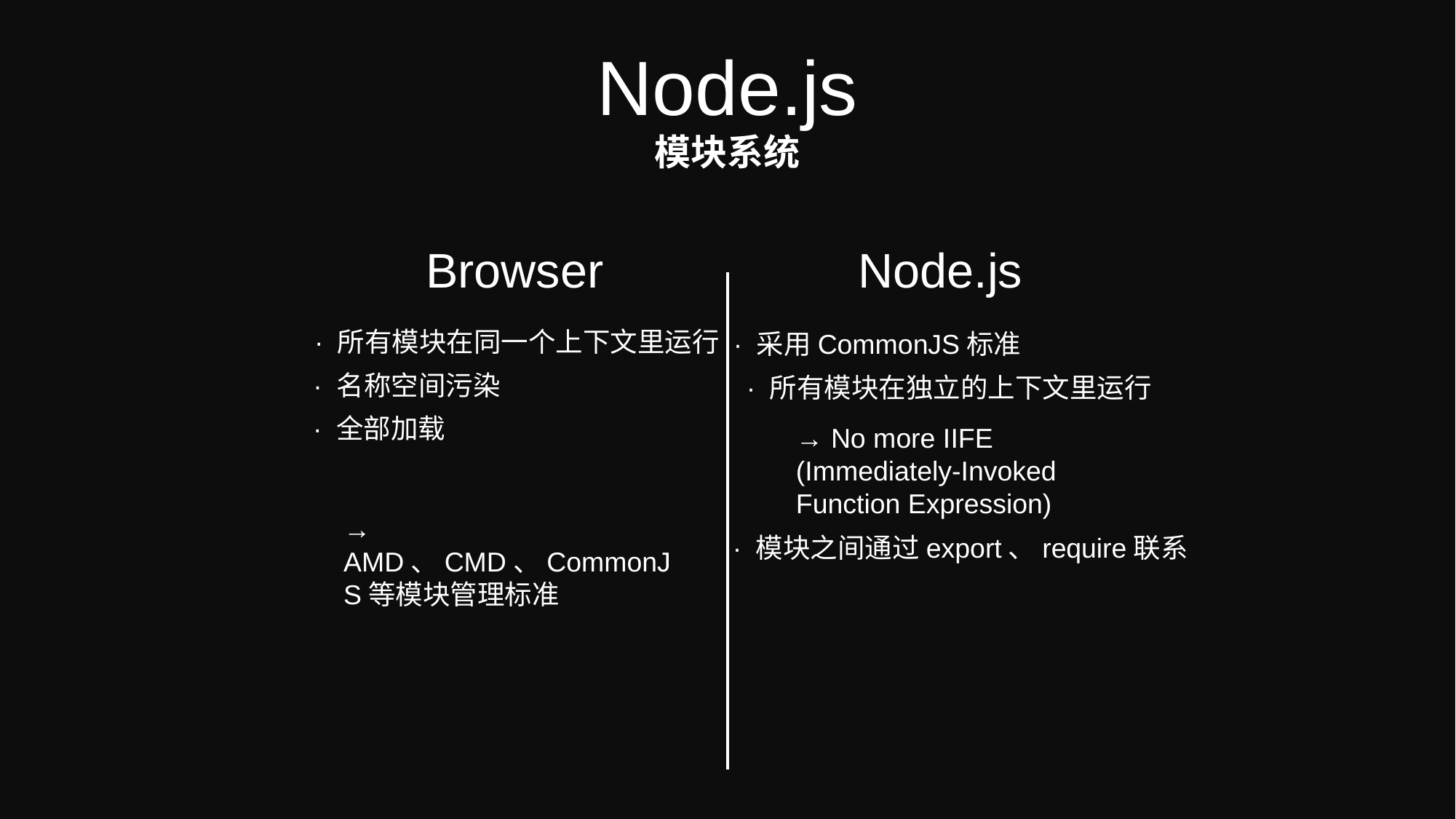

# Node.js
模块系统
Browser
Node.js
· 所有模块在同一个上下文里运行
· 采用CommonJS标准
· 名称空间污染
· 所有模块在独立的上下文里运行
· 全部加载
→ No more IIFE (Immediately-Invoked Function Expression)
→ AMD、CMD、CommonJS等模块管理标准
· 模块之间通过export、require联系